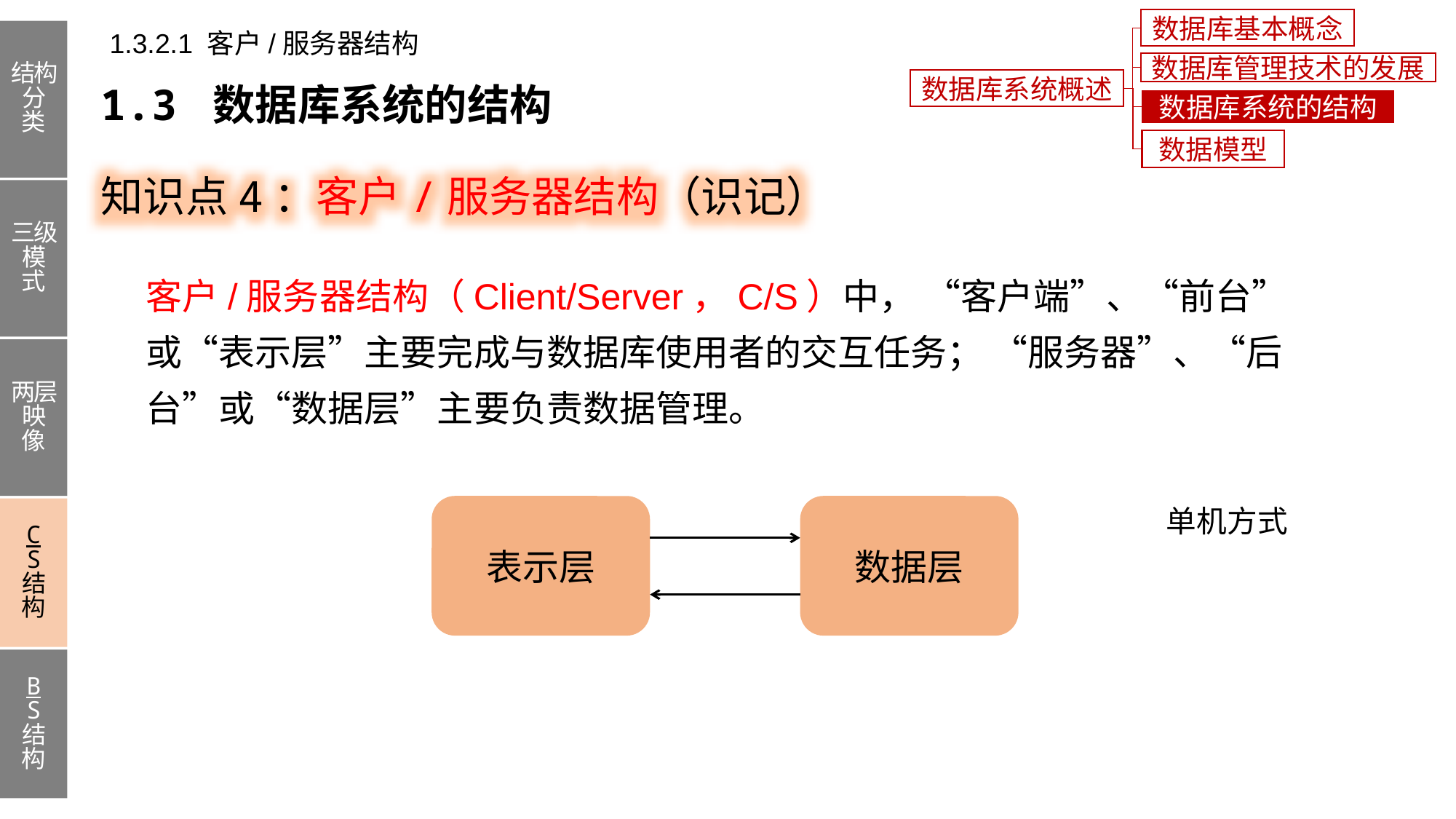

数据库基本概念
结构分类
三级模式
两层映像
C
S
结构
B
S
结构
1.3.2.1 客户/服务器结构
数据库管理技术的发展
数据库系统概述
1.3 数据库系统的结构
数据库系统的结构
知识点4：客户/服务器结构（识记）
数据模型
客户/服务器结构（Client/Server，C/S）中， “客户端”、“前台”或“表示层”主要完成与数据库使用者的交互任务； “服务器”、“后台”或“数据层”主要负责数据管理。
数据层
表示层
单机方式